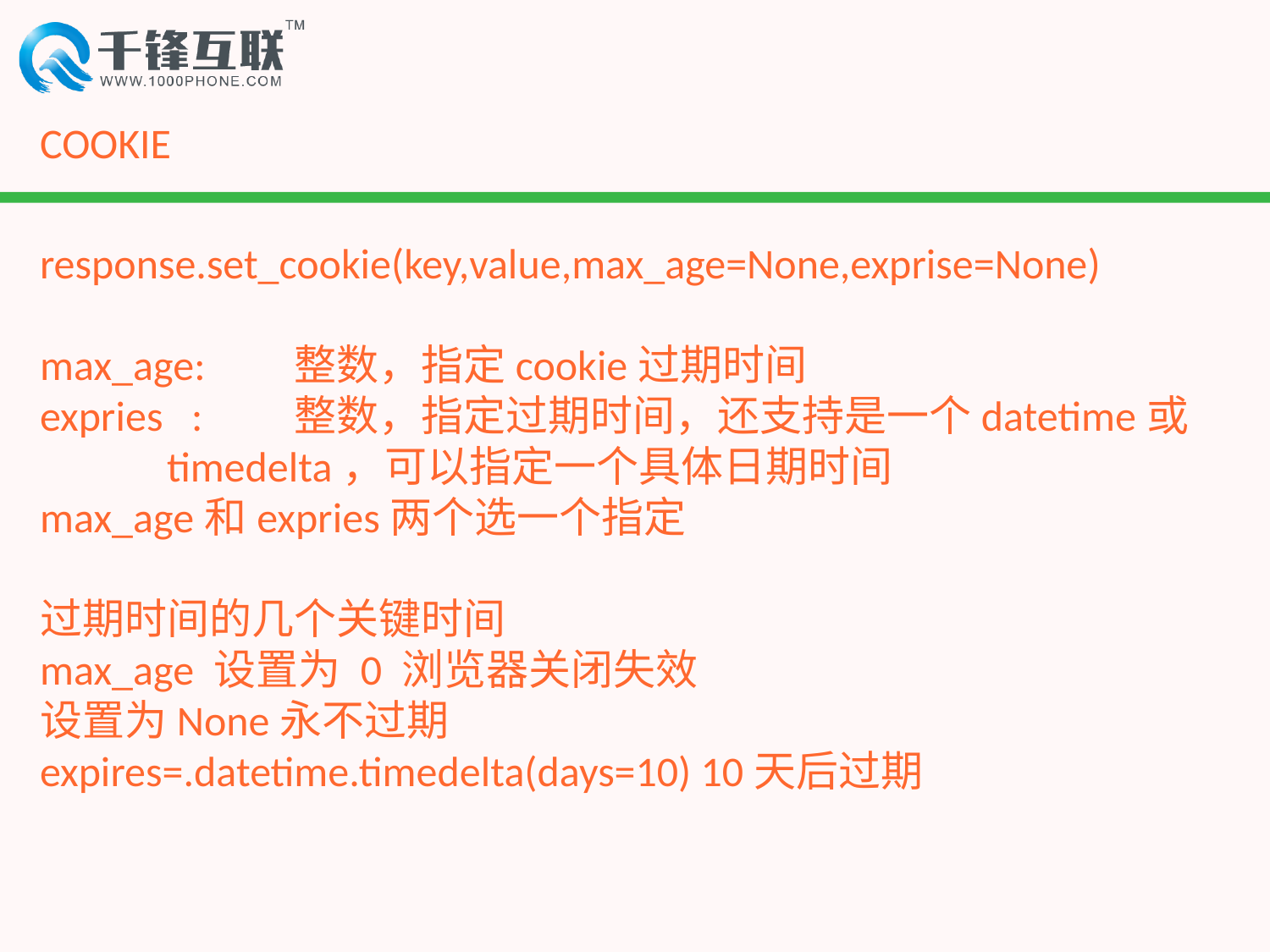

# COOKIE
response.set_cookie(key,value,max_age=None,exprise=None)

max_age:	整数，指定cookie过期时间
expries   : 	整数，指定过期时间，还支持是一个datetime或	timedelta，可以指定一个具体日期时间
max_age和expries两个选一个指定

过期时间的几个关键时间
max_age 设置为 0 浏览器关闭失效
设置为None永不过期
expires=.datetime.timedelta(days=10) 10天后过期